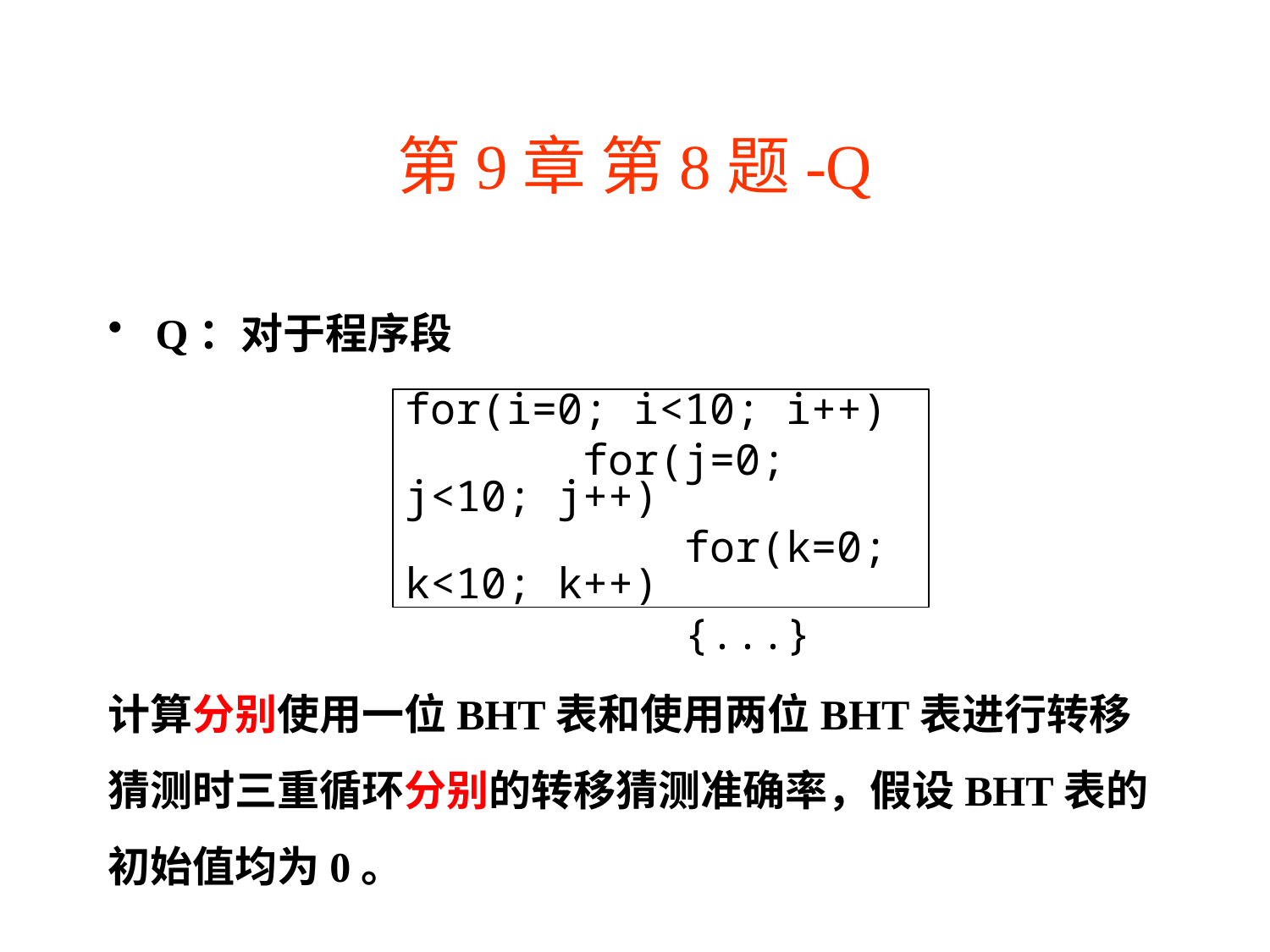

# 第9章 第8题-Q
Q：对于程序段

计算分别使用一位BHT表和使用两位BHT表进行转移猜测时三重循环分别的转移猜测准确率，假设BHT表的初始值均为0。
for(i=0; i<10; i++)
       for(j=0; j<10; j++)
           for(k=0; k<10; k++)
           {...}